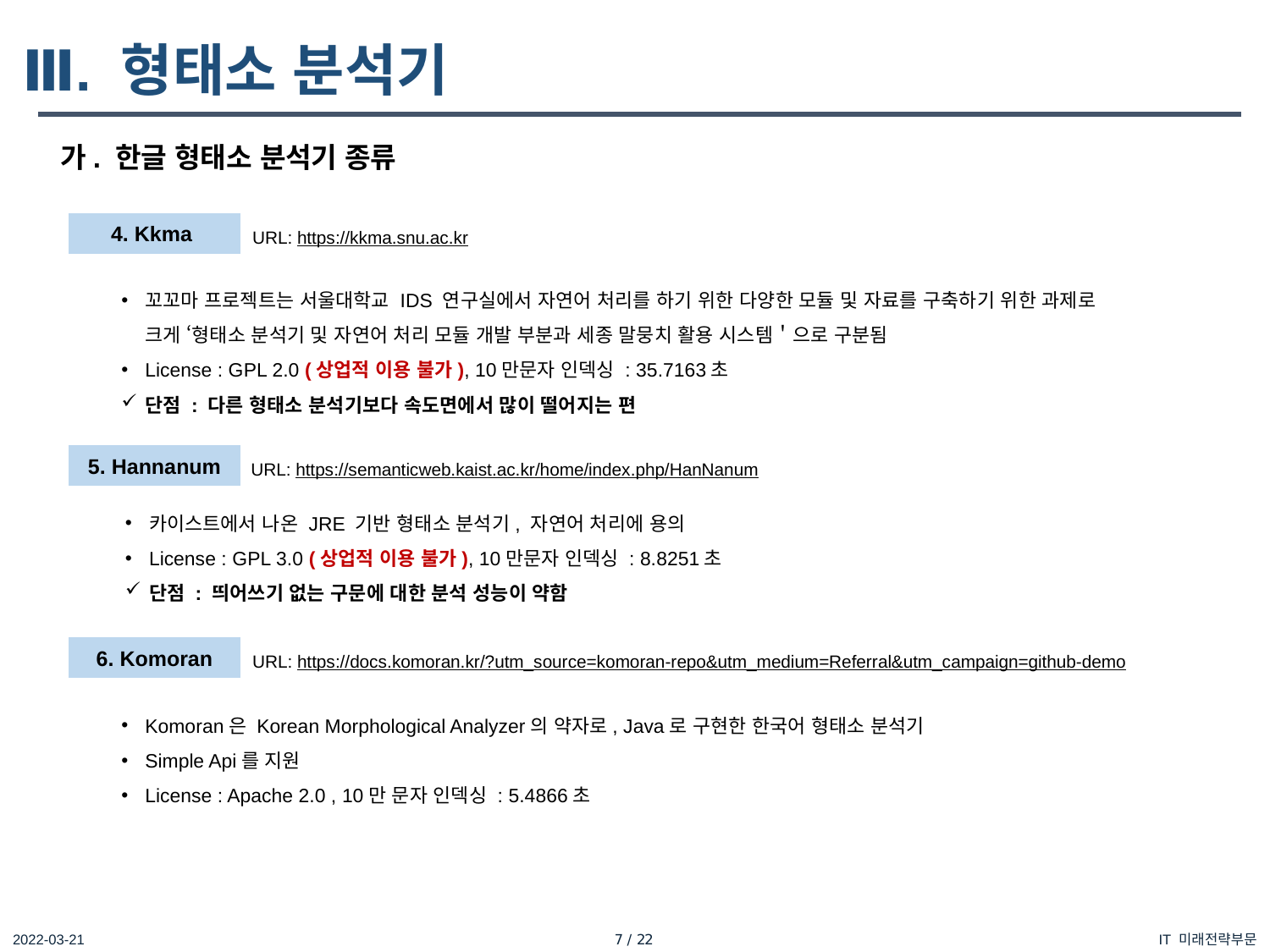

Ⅲ. 형태소 분석기

가. 한글 형태소 분석기 종류
URL: https://kkma.snu.ac.kr
4. Kkma
꼬꼬마 프로젝트는 서울대학교 IDS 연구실에서 자연어 처리를 하기 위한 다양한 모듈 및 자료를 구축하기 위한 과제로
크게 ‘형태소 분석기 및 자연어 처리 모듈 개발 부분과 세종 말뭉치 활용 시스템＇으로 구분됨
License : GPL 2.0 (상업적 이용 불가), 10만문자 인덱싱 : 35.7163초
단점 : 다른 형태소 분석기보다 속도면에서 많이 떨어지는 편

URL: https://semanticweb.kaist.ac.kr/home/index.php/HanNanum
5. Hannanum
카이스트에서 나온 JRE 기반 형태소 분석기, 자연어 처리에 용의
License : GPL 3.0 (상업적 이용 불가), 10만문자 인덱싱 : 8.8251초
단점 : 띄어쓰기 없는 구문에 대한 분석 성능이 약함

URL: https://docs.komoran.kr/?utm_source=komoran-repo&utm_medium=Referral&utm_campaign=github-demo
6. Komoran
Komoran은 Korean Morphological Analyzer의 약자로, Java로 구현한 한국어 형태소 분석기
Simple Api를 지원
License : Apache 2.0 , 10만 문자 인덱싱 : 5.4866초
IT 미래전략부문
2022-03-21
7 / 22